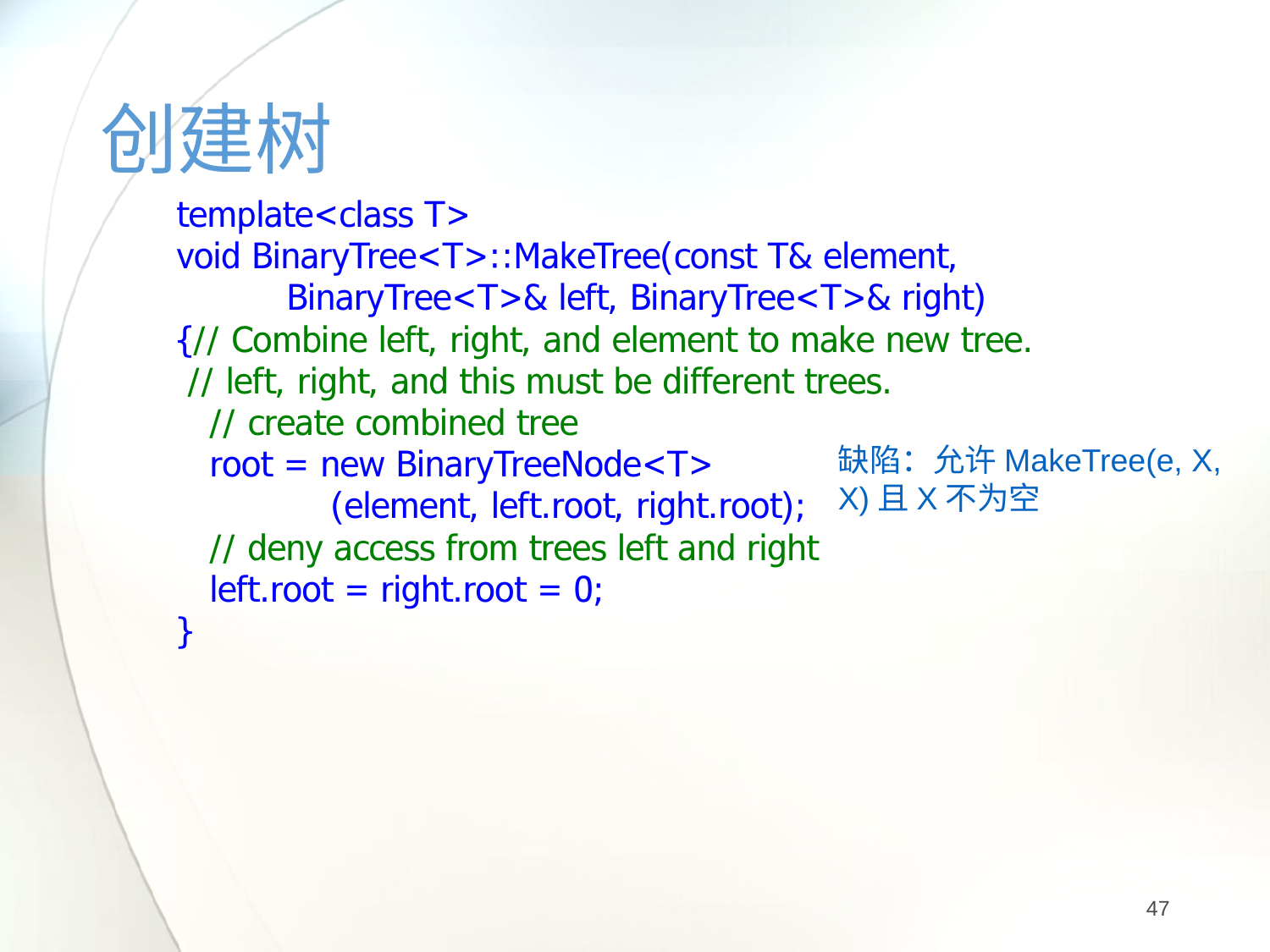

# 创建树
template<class T>
void BinaryTree<T>::MakeTree(const T& element,
          BinaryTree<T>& left, BinaryTree<T>& right)
{// Combine left, right, and element to make new tree.
 // left, right, and this must be different trees.
   // create combined tree
   root = new BinaryTreeNode<T>
              (element, left.root, right.root);
   // deny access from trees left and right
   left.root = right.root = 0;
}
缺陷：允许MakeTree(e, X, X)且X不为空
47